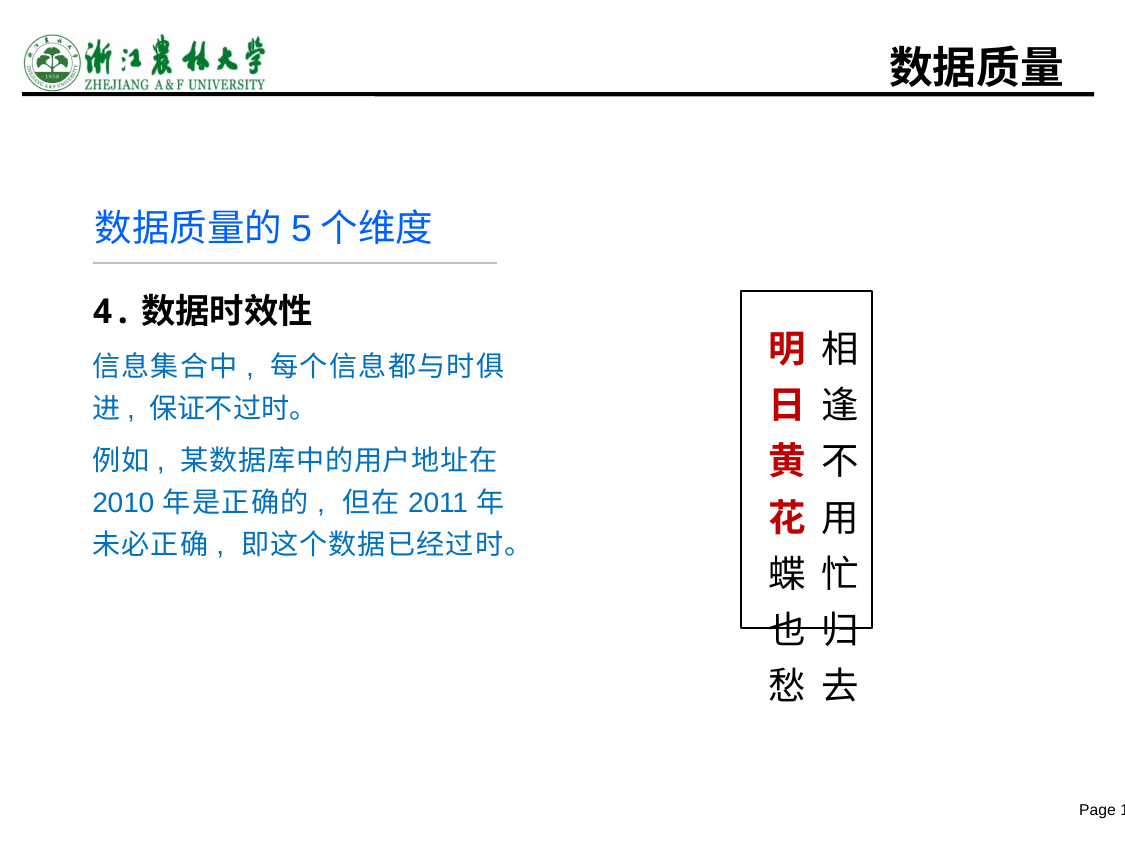

# 数据质量
数据质量的5个维度
4.数据时效性
信息集合中, 每个信息都与时俱进, 保证不过时。
例如, 某数据库中的用户地址在2010年是正确的, 但在2011年未必正确, 即这个数据已经过时。

明日黄花蝶也愁
相逢不用忙归去